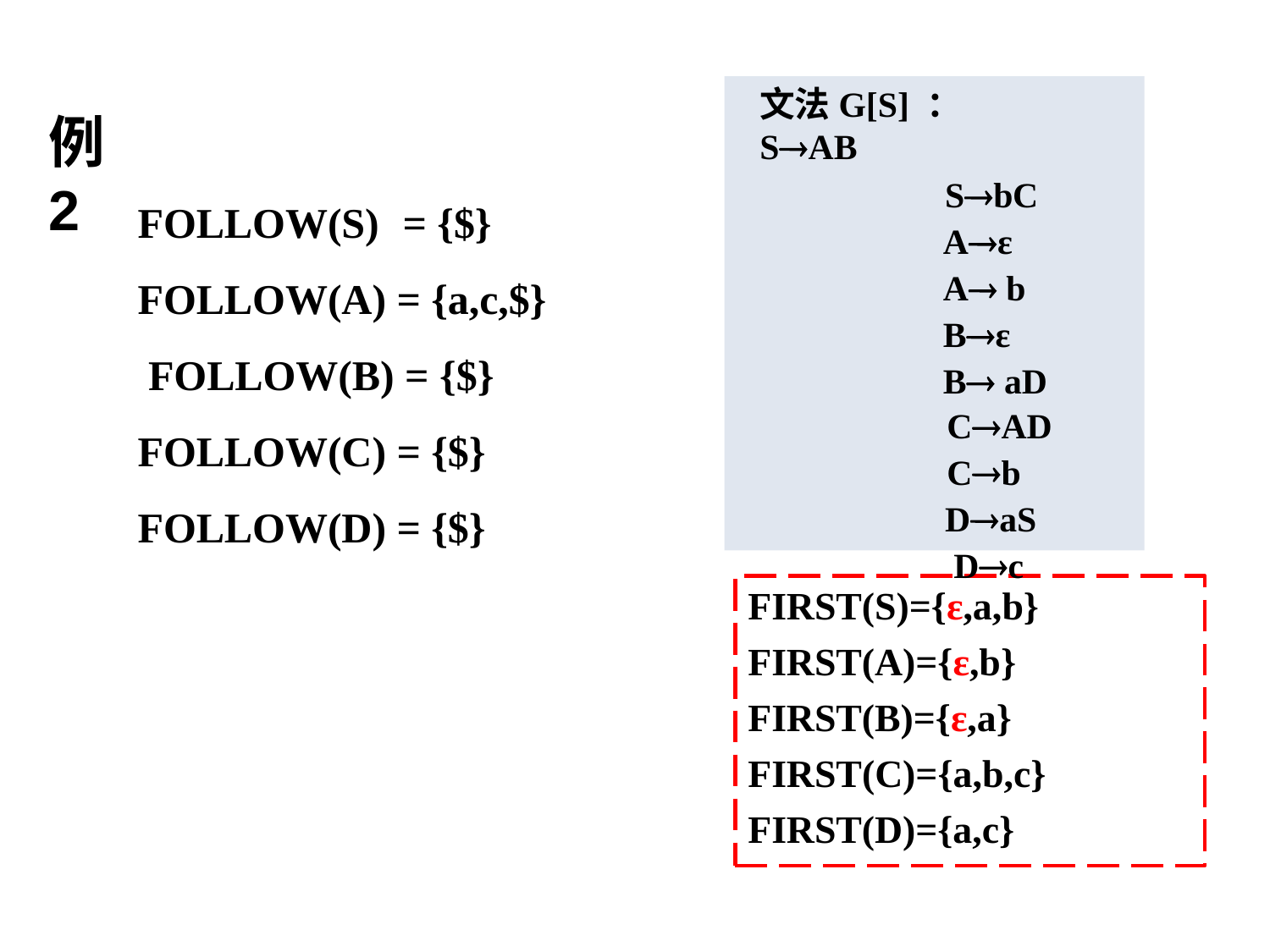

文法G[S] ：S→AB
S→bC  A→ε  A→ b  B→ε  B→ aD
C→AD
C→b  D→aS  D→c
# 例2
FOLLOW(S)	= {$}  FOLLOW(A) = {a,c,$}  FOLLOW(B) = {$}
FOLLOW(C) = {$}
FOLLOW(D) = {$}
FIRST(S)={ε,a,b}
FIRST(A)={ε,b}
FIRST(B)={ε,a}
FIRST(C)={a,b,c}
FIRST(D)={a,c}

54